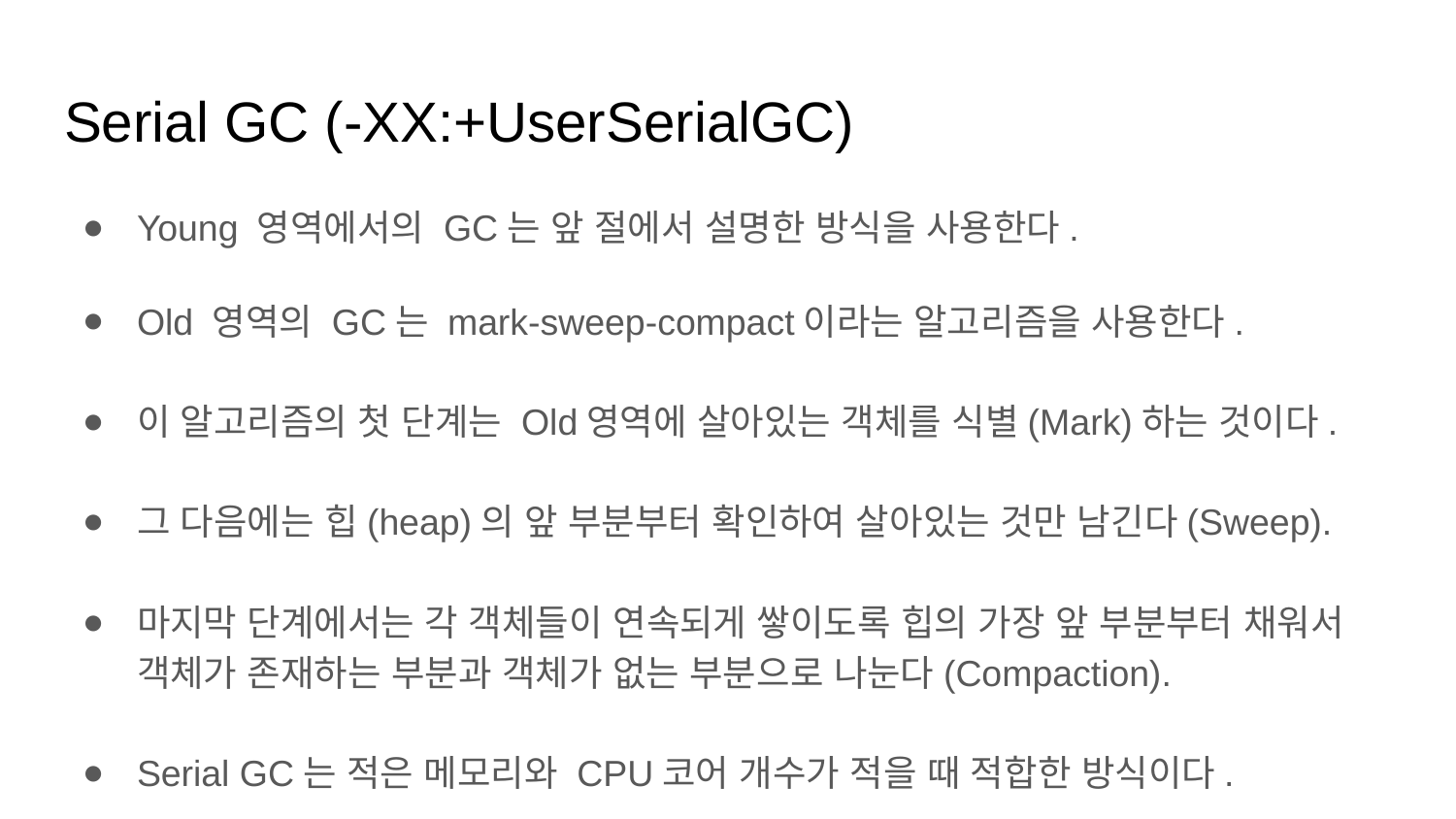

# Serial GC (-XX:+UserSerialGC)
Young 영역에서의 GC는 앞 절에서 설명한 방식을 사용한다.
Old 영역의 GC는 mark-sweep-compact이라는 알고리즘을 사용한다.
이 알고리즘의 첫 단계는 Old영역에 살아있는 객체를 식별(Mark)하는 것이다.
그 다음에는 힙(heap)의 앞 부분부터 확인하여 살아있는 것만 남긴다(Sweep).
마지막 단계에서는 각 객체들이 연속되게 쌓이도록 힙의 가장 앞 부분부터 채워서 객체가 존재하는 부분과 객체가 없는 부분으로 나눈다(Compaction).
Serial GC는 적은 메모리와 CPU코어 개수가 적을 때 적합한 방식이다.